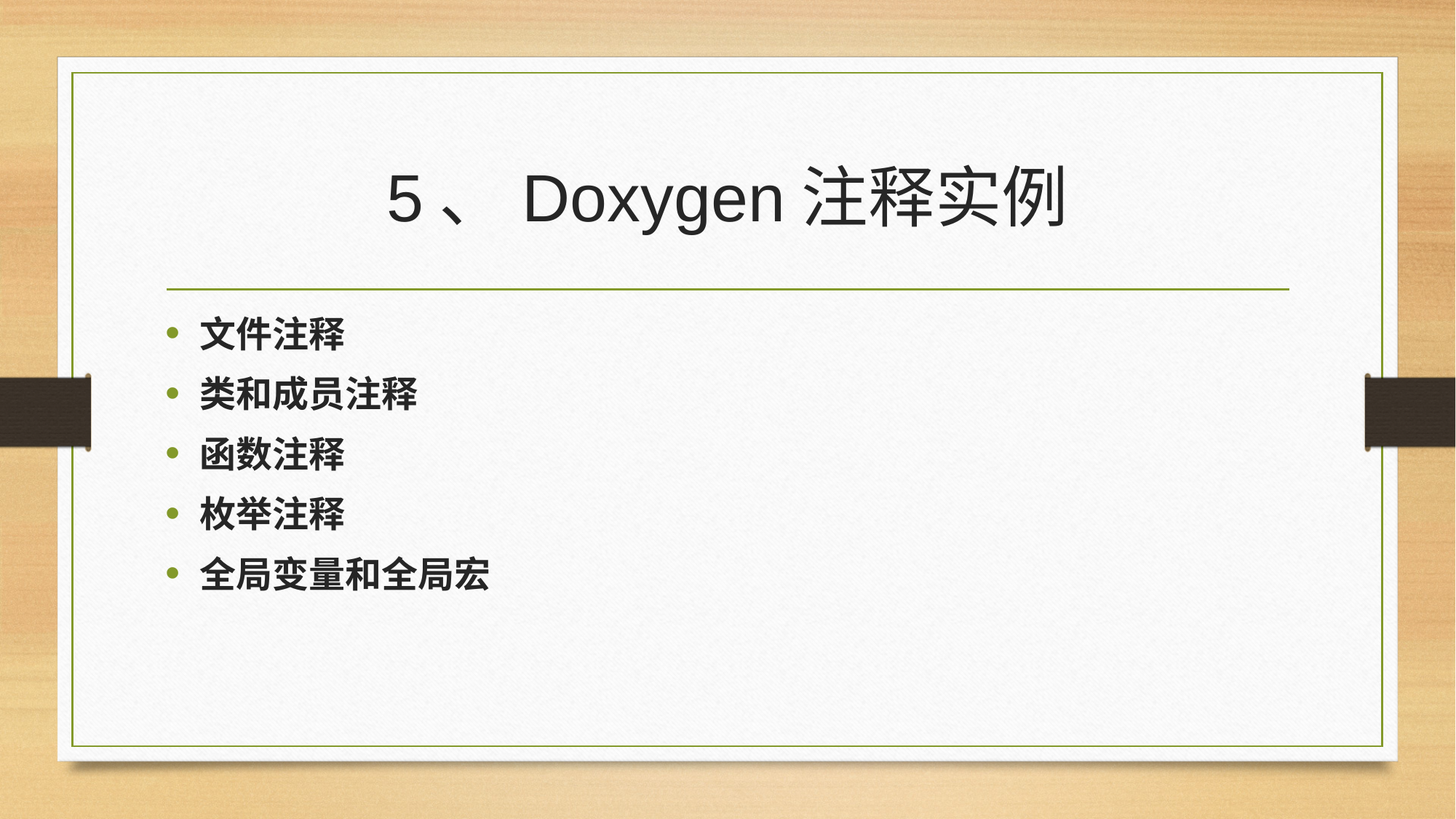

# 5、Doxygen注释实例
文件注释
类和成员注释
函数注释
枚举注释
全局变量和全局宏